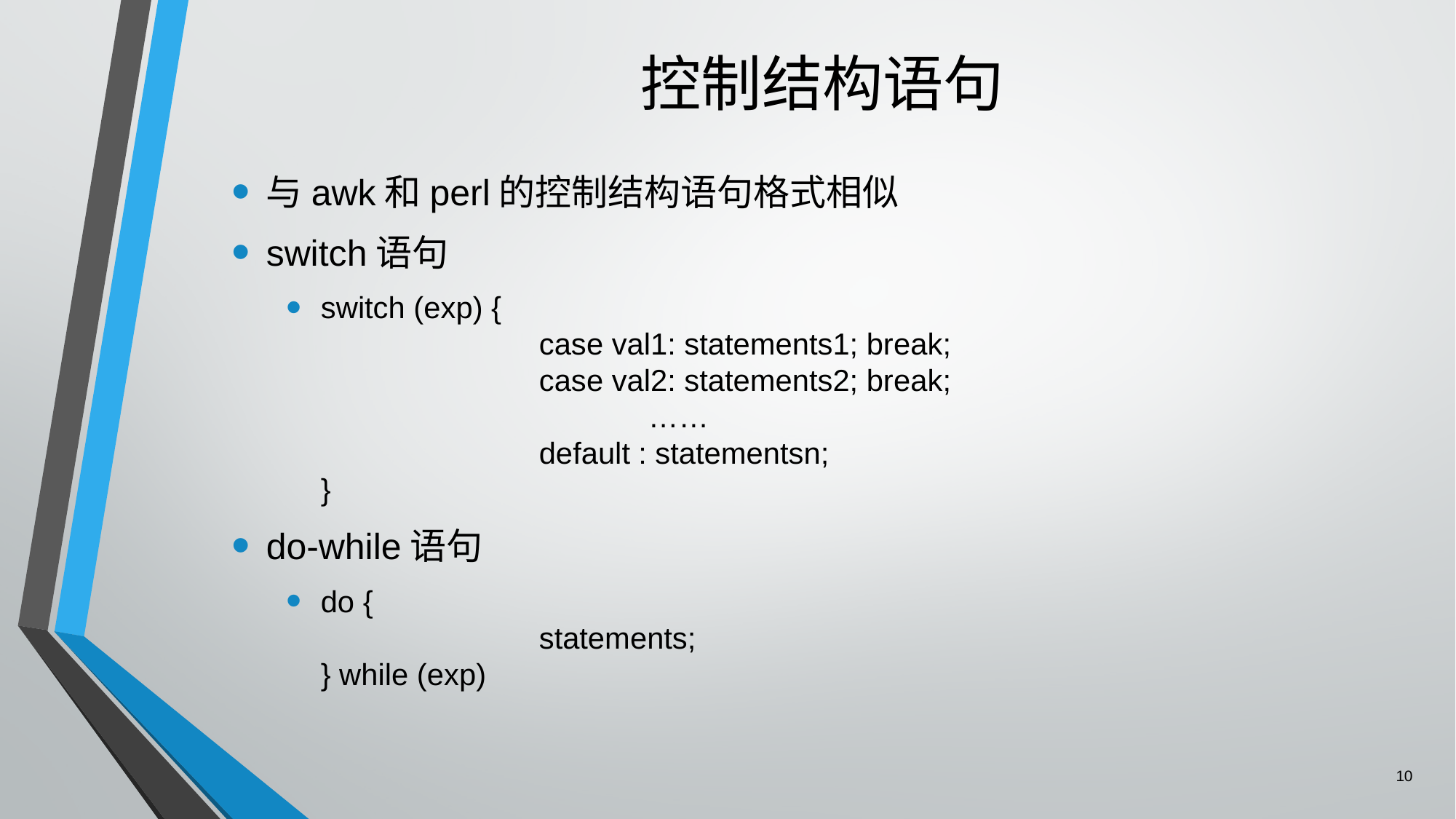

# 控制结构语句
与awk和perl的控制结构语句格式相似
switch语句
switch (exp) {
		case val1: statements1; break;
		case val2: statements2; break;
			……
		default : statementsn;
}
do-while语句
do {
		statements;
} while (exp)
10